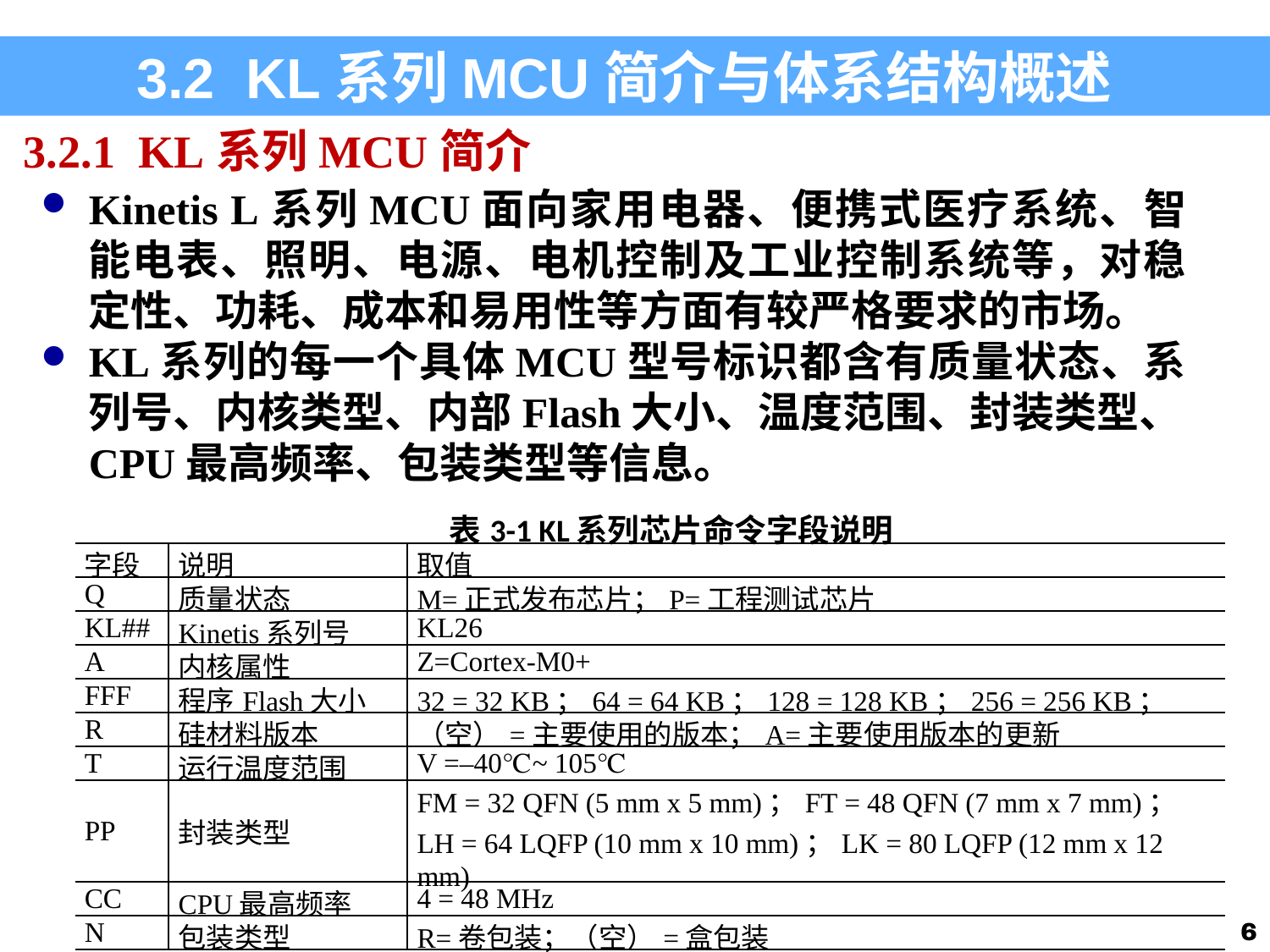

3.2  KL系列MCU简介与体系结构概述
3.2.1  KL系列MCU简介
Kinetis L系列MCU面向家用电器、便携式医疗系统、智能电表、照明、电源、电机控制及工业控制系统等，对稳定性、功耗、成本和易用性等方面有较严格要求的市场。
KL系列的每一个具体MCU型号标识都含有质量状态、系列号、内核类型、内部Flash大小、温度范围、封装类型、CPU最高频率、包装类型等信息。
| 表3-1 KL系列芯片命令字段说明 |  |  |
| --- | --- | --- |
| 字段 | 说明 | 取值 |
| Q | 质量状态 | M=正式发布芯片；P=工程测试芯片 |
| KL## | Kinetis系列号 | KL26 |
| A | 内核属性 | Z=Cortex-M0+ |
| FFF | 程序Flash大小 | 32 = 32 KB；64 = 64 KB；128 = 128 KB；256 = 256 KB； |
| R | 硅材料版本 | （空）=主要使用的版本；A=主要使用版本的更新 |
| T | 运行温度范围 | V =–40℃~ 105℃ |
| PP | 封装类型 | FM = 32 QFN (5 mm x 5 mm)；FT = 48 QFN (7 mm x 7 mm)； LH = 64 LQFP (10 mm x 10 mm)；LK = 80 LQFP (12 mm x 12 mm) |
| CC | CPU最高频率 | 4 = 48 MHz |
| N | 包装类型 | R=卷包装；（空）=盒包装 |
6